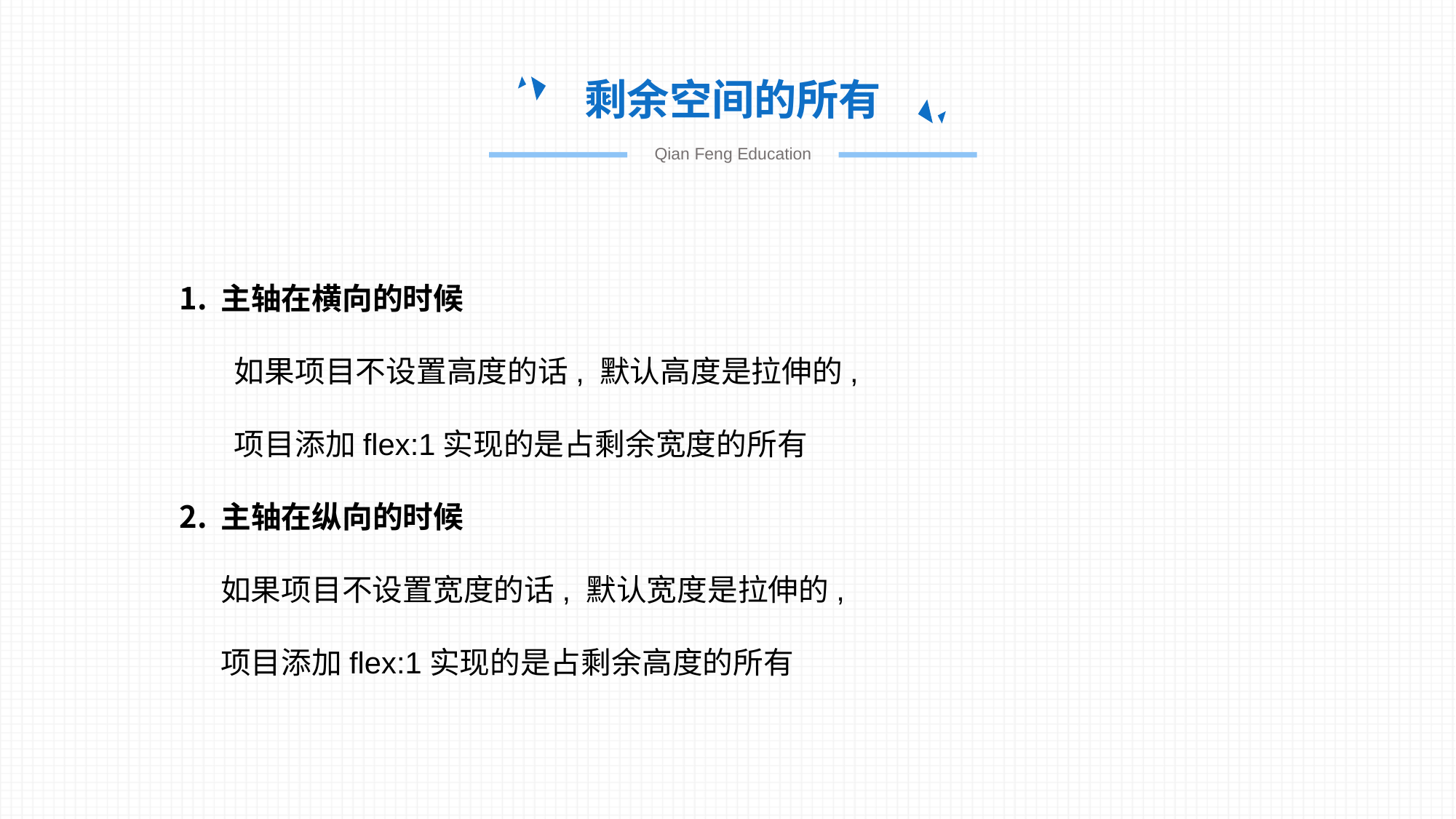

剩余空间的所有

Qian Feng Education

主轴在横向的时候
如果项目不设置高度的话, 默认高度是拉伸的,
项目添加flex:1实现的是占剩余宽度的所有
主轴在纵向的时候
     如果项目不设置宽度的话, 默认宽度是拉伸的,
     项目添加flex:1实现的是占剩余高度的所有